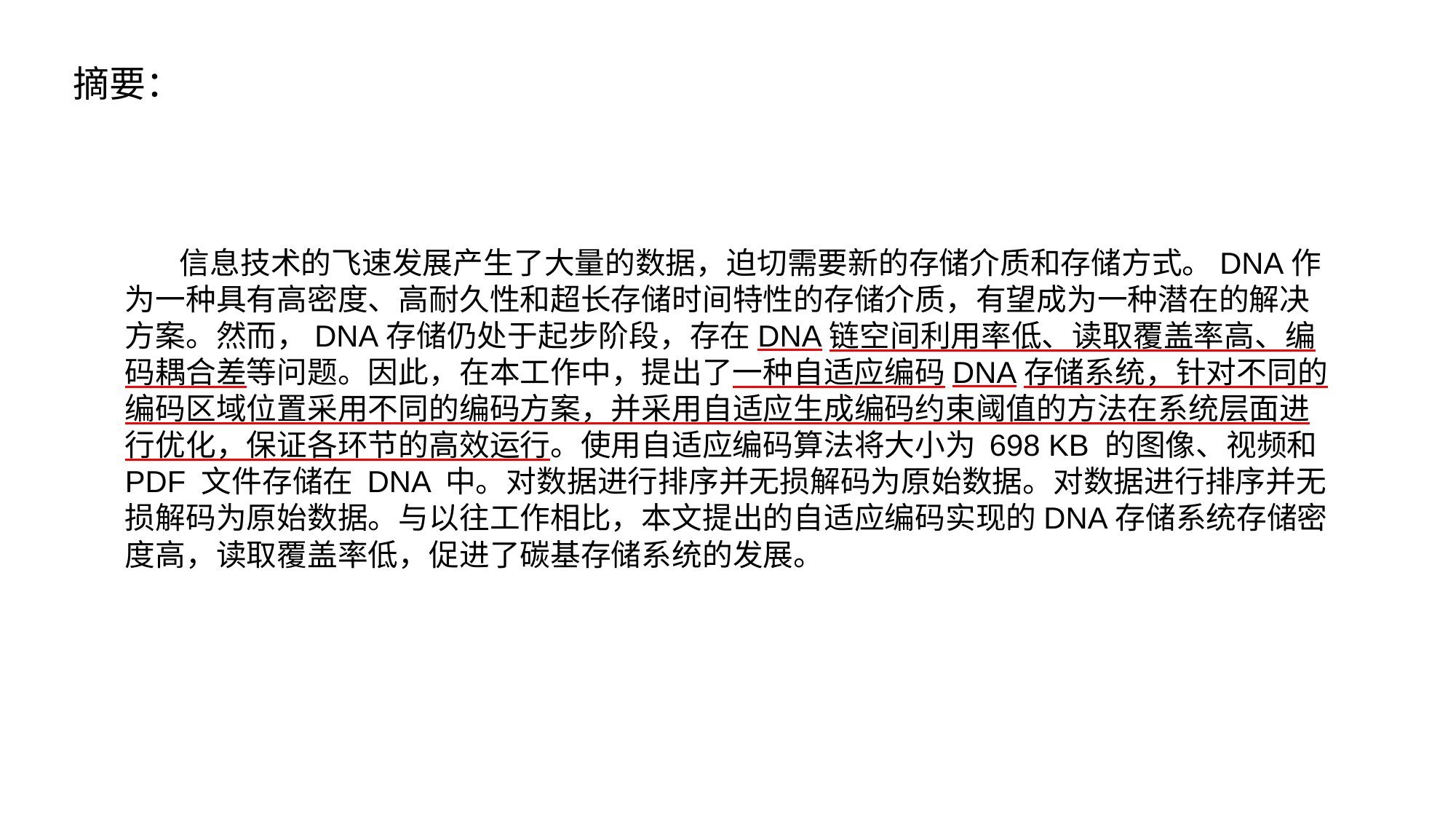

摘要：
信息技术的飞速发展产生了大量的数据，迫切需要新的存储介质和存储方式。DNA作为一种具有高密度、高耐久性和超长存储时间特性的存储介质，有望成为一种潜在的解决方案。然而，DNA存储仍处于起步阶段，存在DNA链空间利用率低、读取覆盖率高、编码耦合差等问题。因此，在本工作中，提出了一种自适应编码DNA存储系统，针对不同的编码区域位置采用不同的编码方案，并采用自适应生成编码约束阈值的方法在系统层面进行优化，保证各环节的高效运行。使用自适应编码算法将大小为 698 KB 的图像、视频和 PDF 文件存储在 DNA 中。对数据进行排序并无损解码为原始数据。对数据进行排序并无损解码为原始数据。与以往工作相比，本文提出的自适应编码实现的DNA存储系统存储密度高，读取覆盖率低，促进了碳基存储系统的发展。